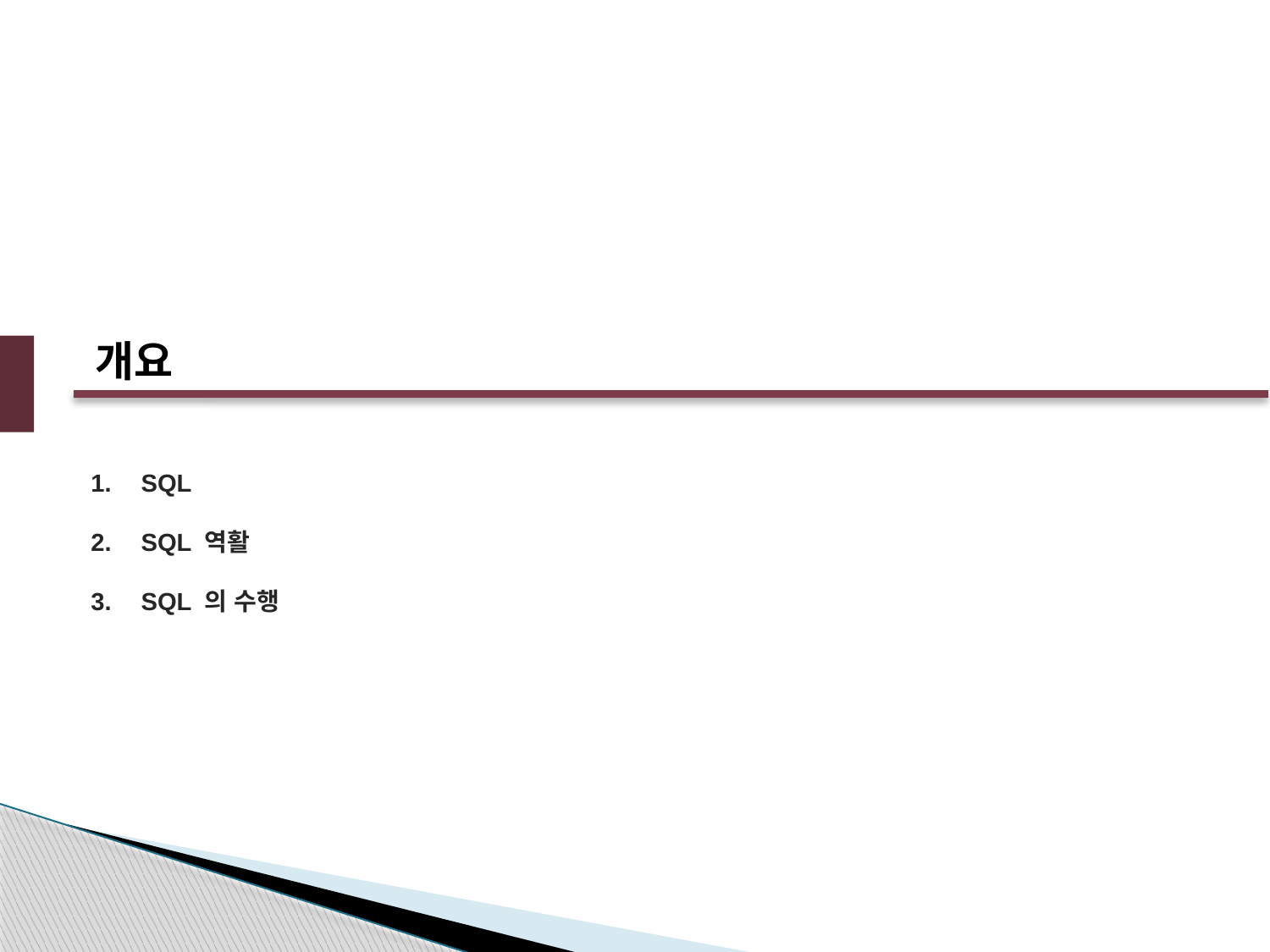

개요

SQL
SQL 역활
SQL 의 수행